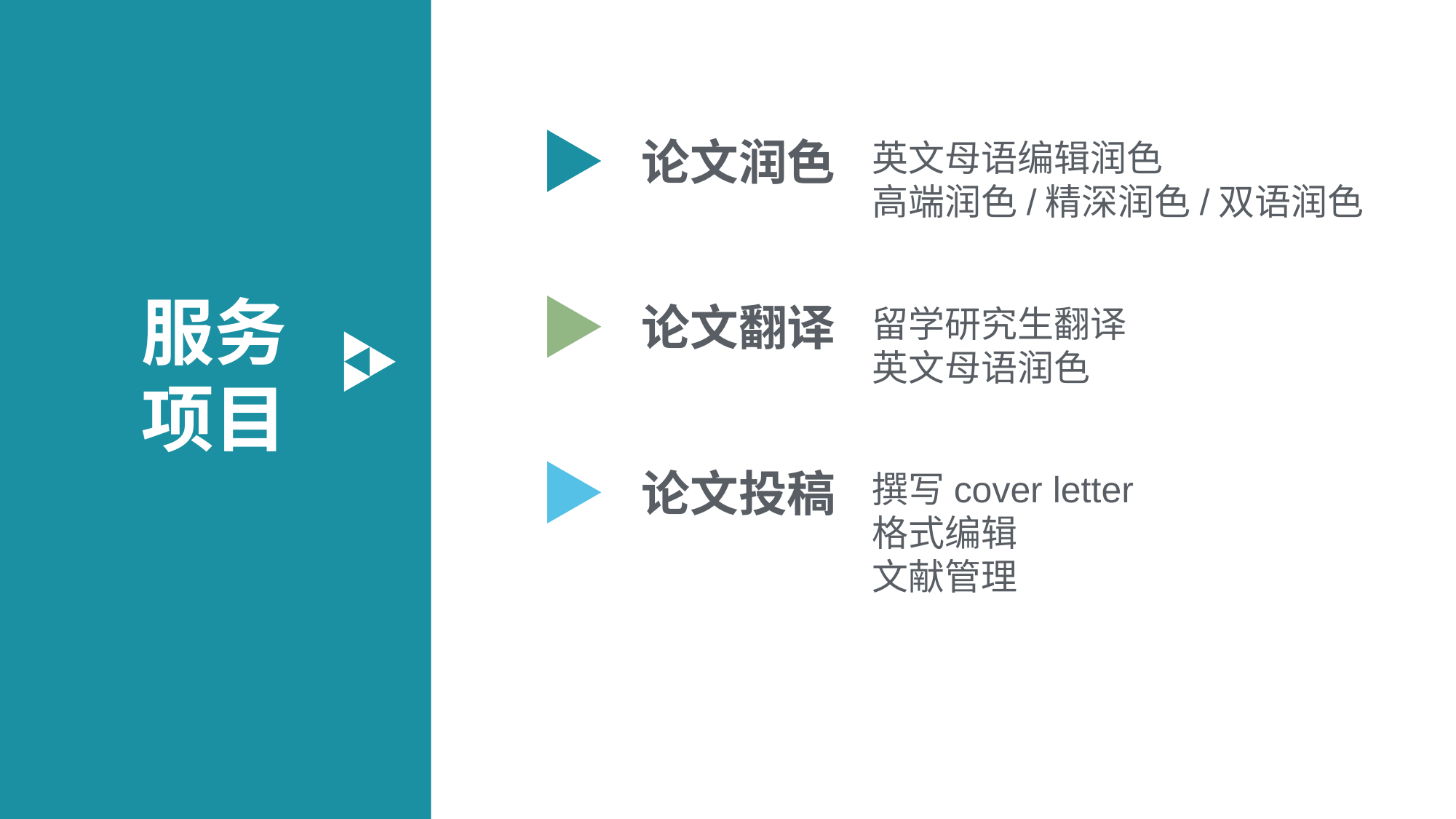

论文润色
英文母语编辑润色
高端润色/精深润色/双语润色

服务
项目
论文翻译
留学研究生翻译
英文母语润色

论文投稿
撰写cover letter
格式编辑
文献管理